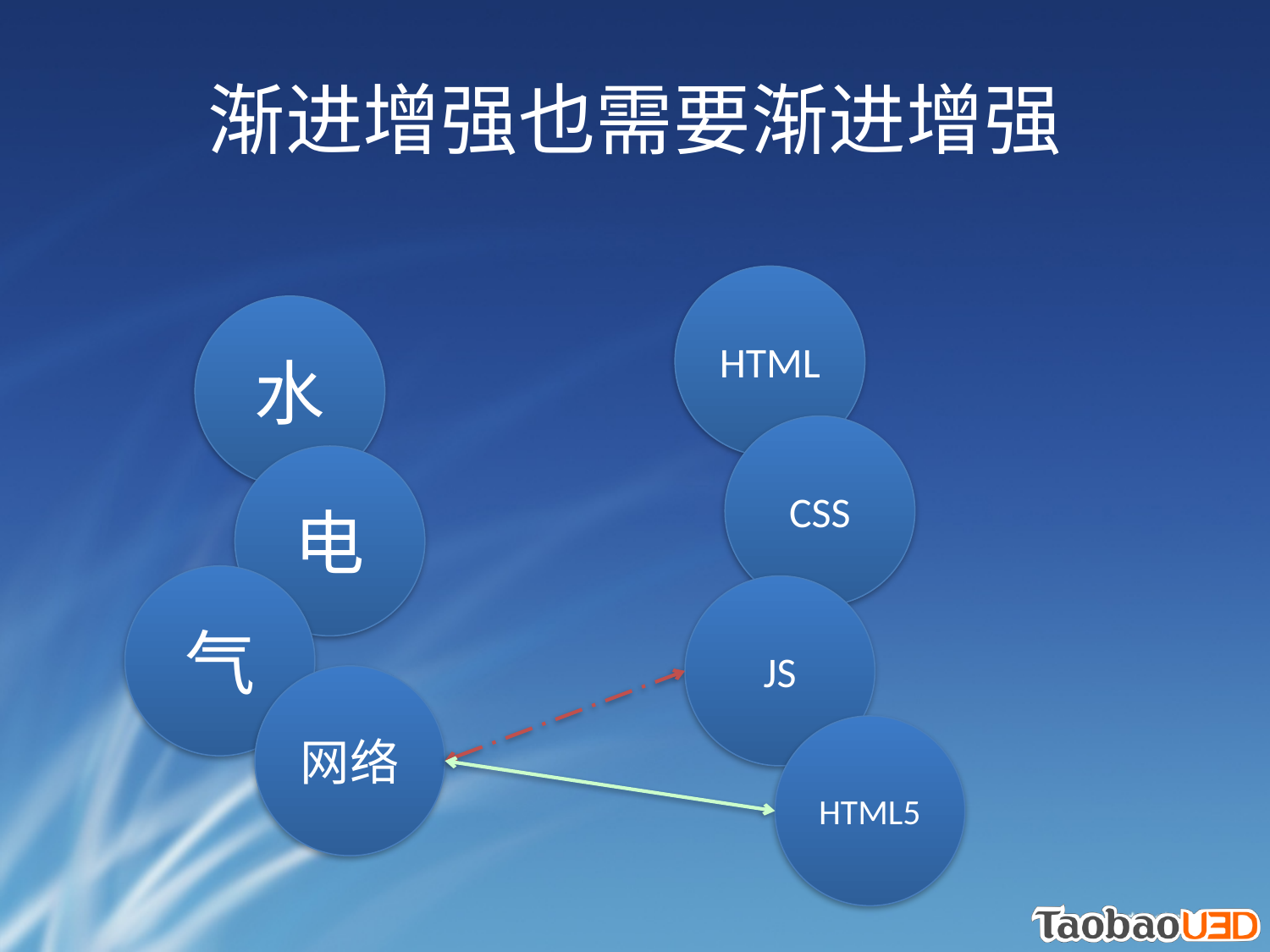

# 渐进增强也需要渐进增强
HTML
水
CSS
电
气
JS
网络
HTML5